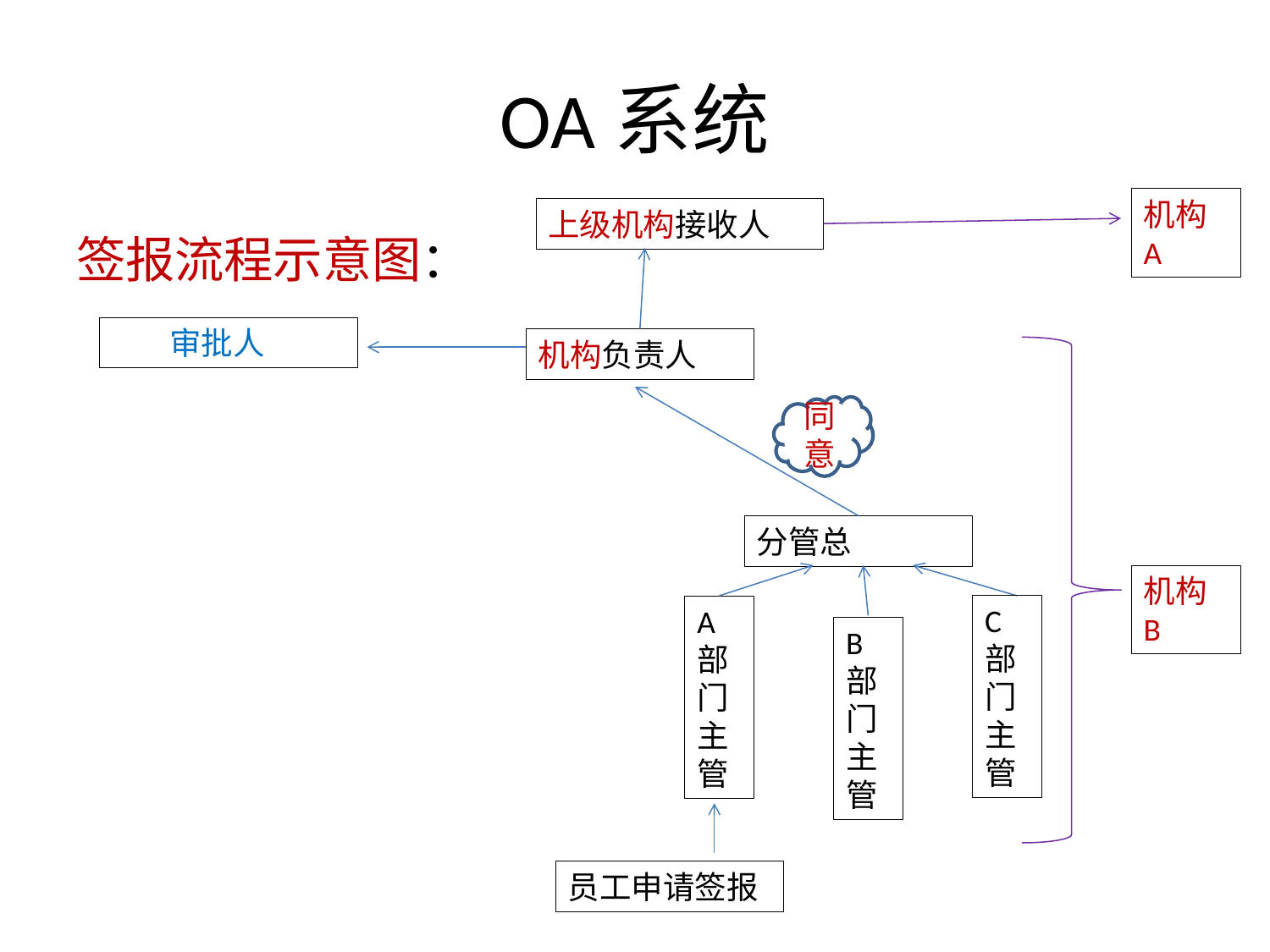

# OA系统
机构A
上级机构接收人
签报流程示意图：

       审批人
机构负责人

同意
分管总
机构B
C
部门
主管
A
部门
主管
B部门
主管
员工申请签报